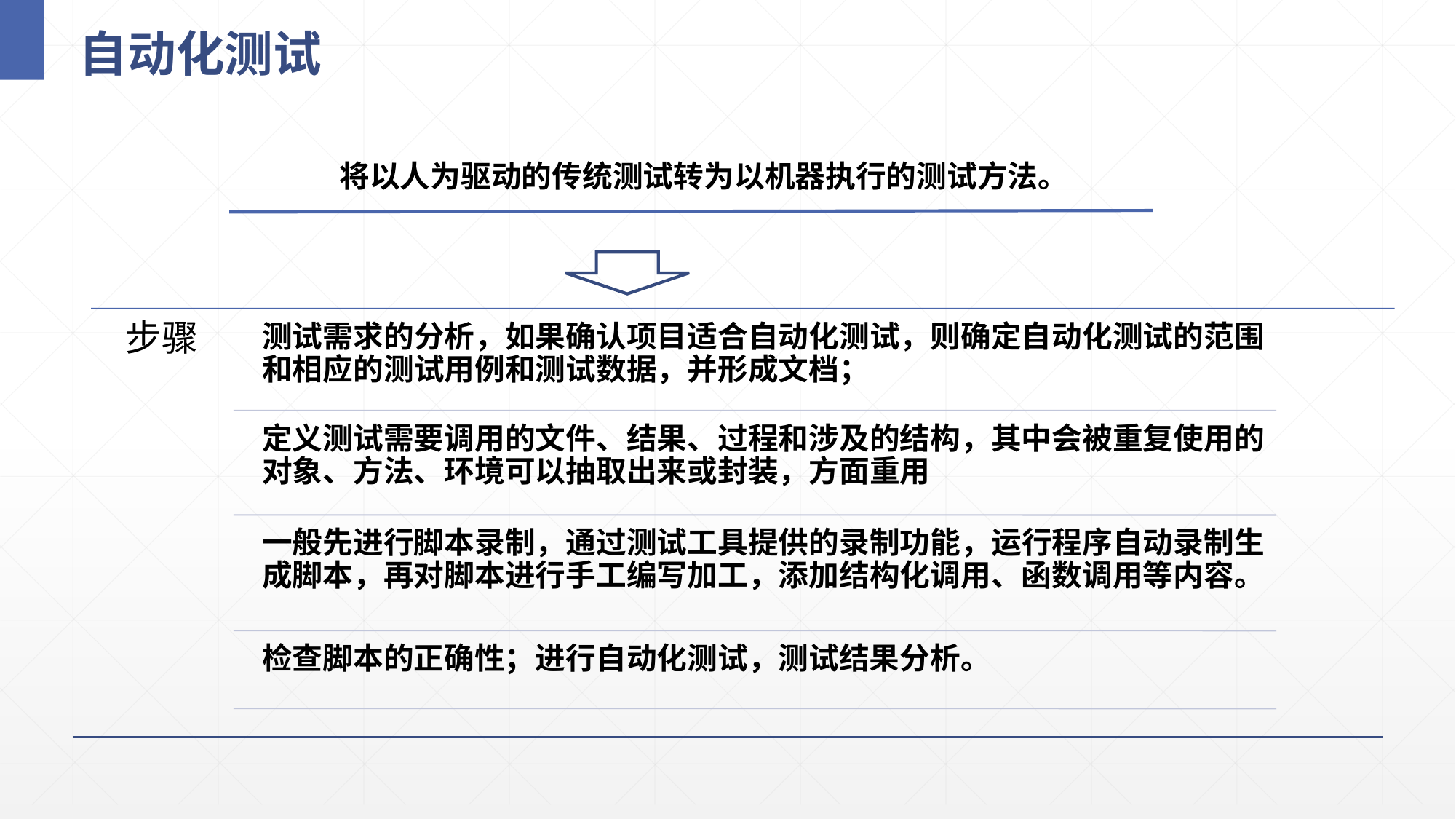

# 自动化测试

将以人为驱动的传统测试转为以机器执行的测试方法。

步骤
测试需求的分析，如果确认项目适合自动化测试，则确定自动化测试的范围和相应的测试用例和测试数据，并形成文档；
定义测试需要调用的文件、结果、过程和涉及的结构，其中会被重复使用的对象、方法、环境可以抽取出来或封装，方面重用
一般先进行脚本录制，通过测试工具提供的录制功能，运行程序自动录制生成脚本，再对脚本进行手工编写加工，添加结构化调用、函数调用等内容。
检查脚本的正确性；进行自动化测试，测试结果分析。